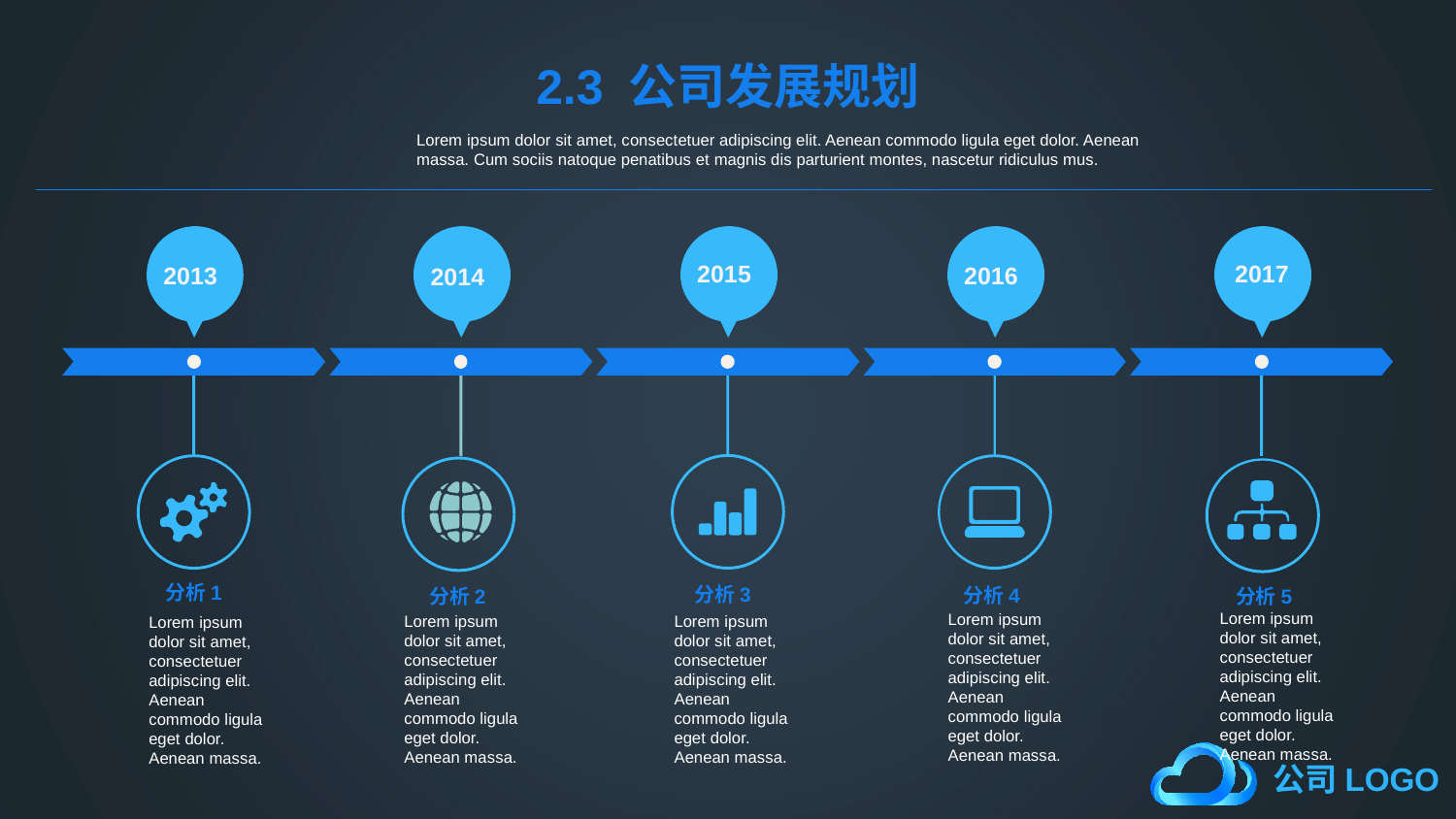

2.3 公司发展规划
Lorem ipsum dolor sit amet, consectetuer adipiscing elit. Aenean commodo ligula eget dolor. Aenean massa. Cum sociis natoque penatibus et magnis dis parturient montes, nascetur ridiculus mus.

2017
2015
2013
2016
2014

分析1
分析3
分析4
分析2
分析5
Lorem ipsum dolor sit amet, consectetuer adipiscing elit. Aenean commodo ligula eget dolor. Aenean massa.
Lorem ipsum dolor sit amet, consectetuer adipiscing elit. Aenean commodo ligula eget dolor. Aenean massa.
Lorem ipsum dolor sit amet, consectetuer adipiscing elit. Aenean commodo ligula eget dolor. Aenean massa.
Lorem ipsum dolor sit amet, consectetuer adipiscing elit. Aenean commodo ligula eget dolor. Aenean massa.
Lorem ipsum dolor sit amet, consectetuer adipiscing elit. Aenean commodo ligula eget dolor. Aenean massa.